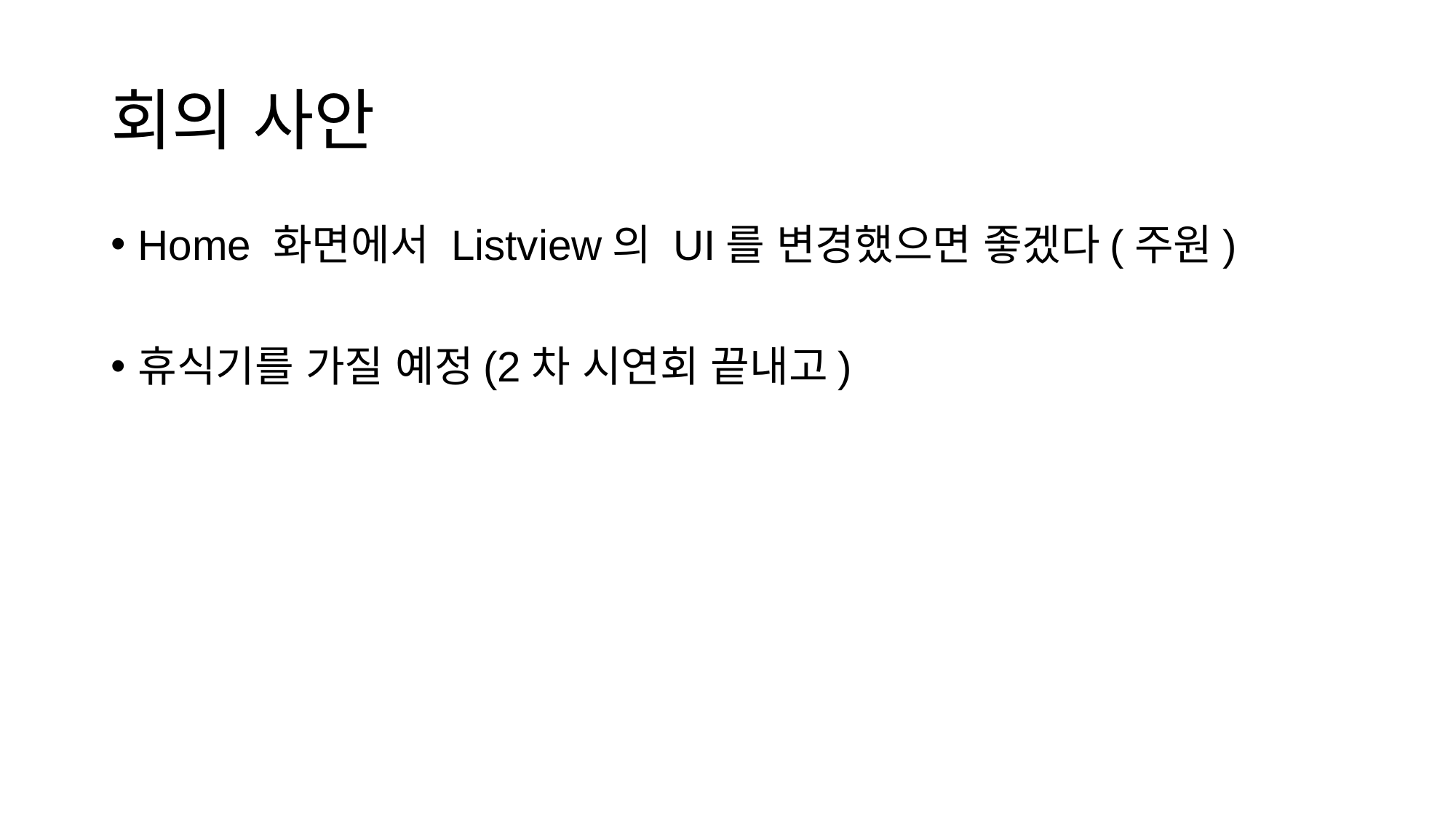

# 회의 사안
Home 화면에서 Listview의 UI를 변경했으면 좋겠다(주원)

휴식기를 가질 예정(2차 시연회 끝내고)